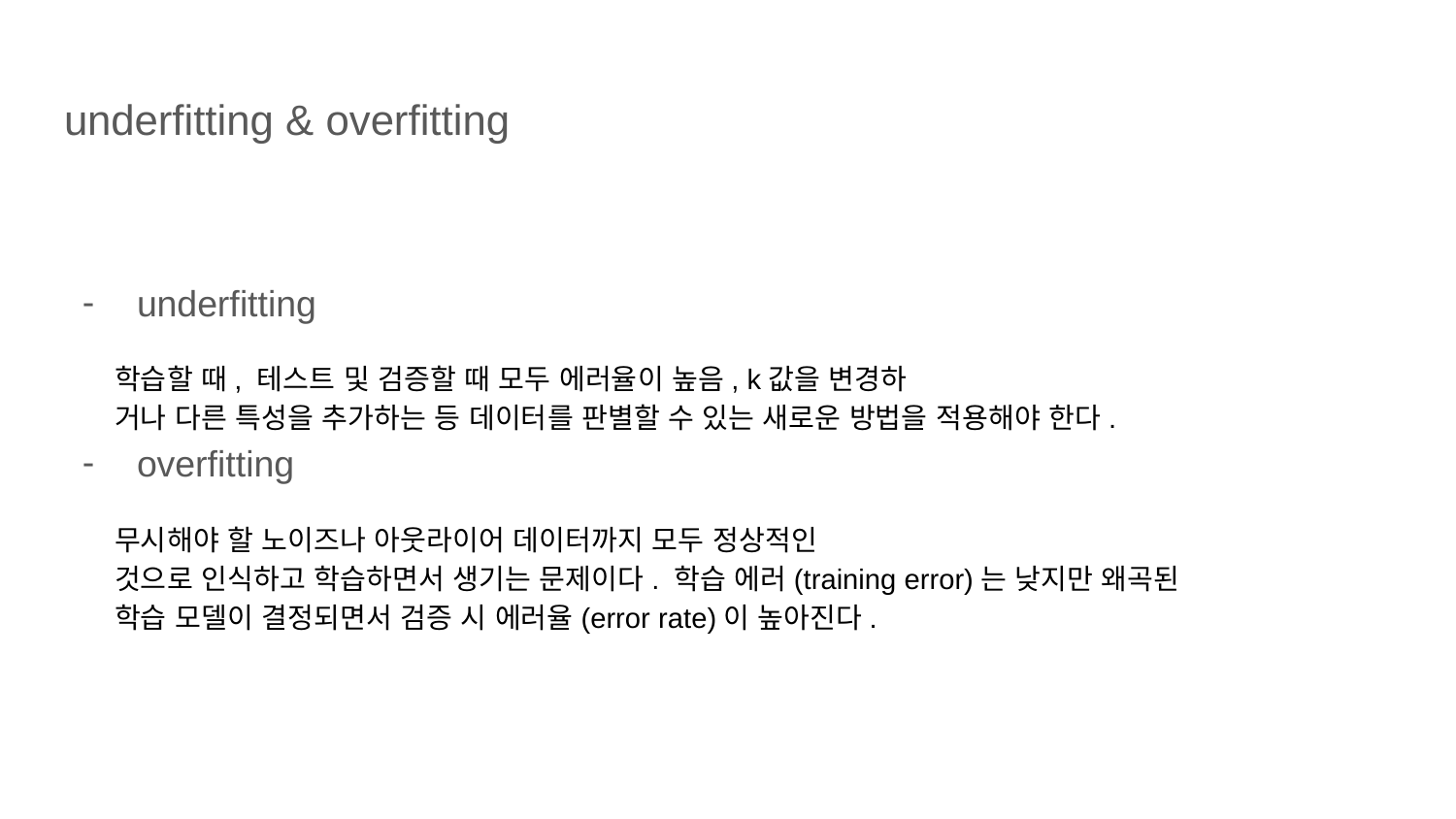

# underfitting & overfitting

underfitting
학습할 때, 테스트 및 검증할 때 모두 에러율이 높음, k값을 변경하
거나 다른 특성을 추가하는 등 데이터를 판별할 수 있는 새로운 방법을 적용해야 한다.
overfitting
무시해야 할 노이즈나 아웃라이어 데이터까지 모두 정상적인
것으로 인식하고 학습하면서 생기는 문제이다. 학습 에러(training error)는 낮지만 왜곡된
학습 모델이 결정되면서 검증 시 에러율(error rate)이 높아진다.